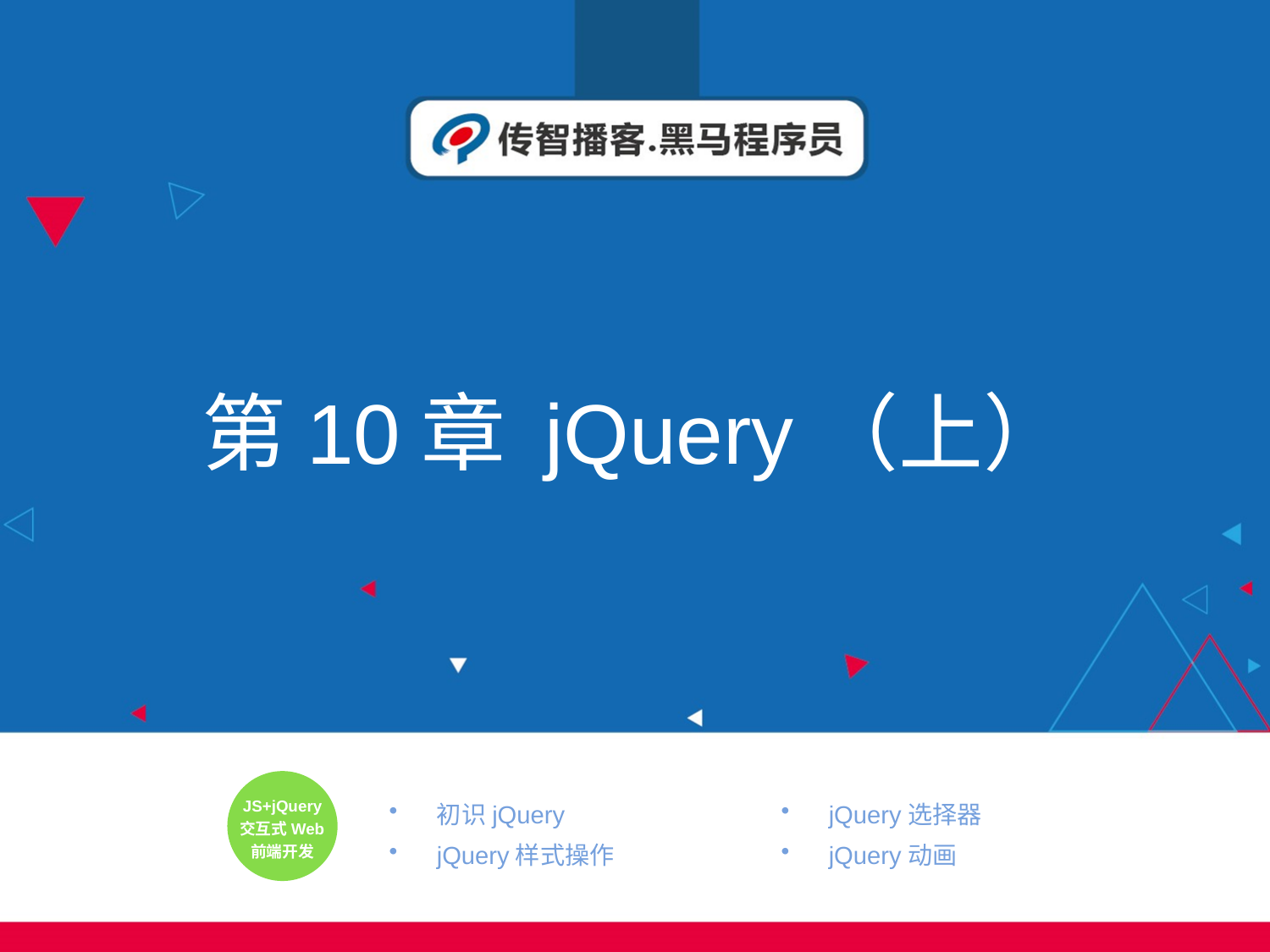

# 第10章 jQuery（上）
初识jQuery
jQuery样式操作
jQuery选择器
jQuery动画